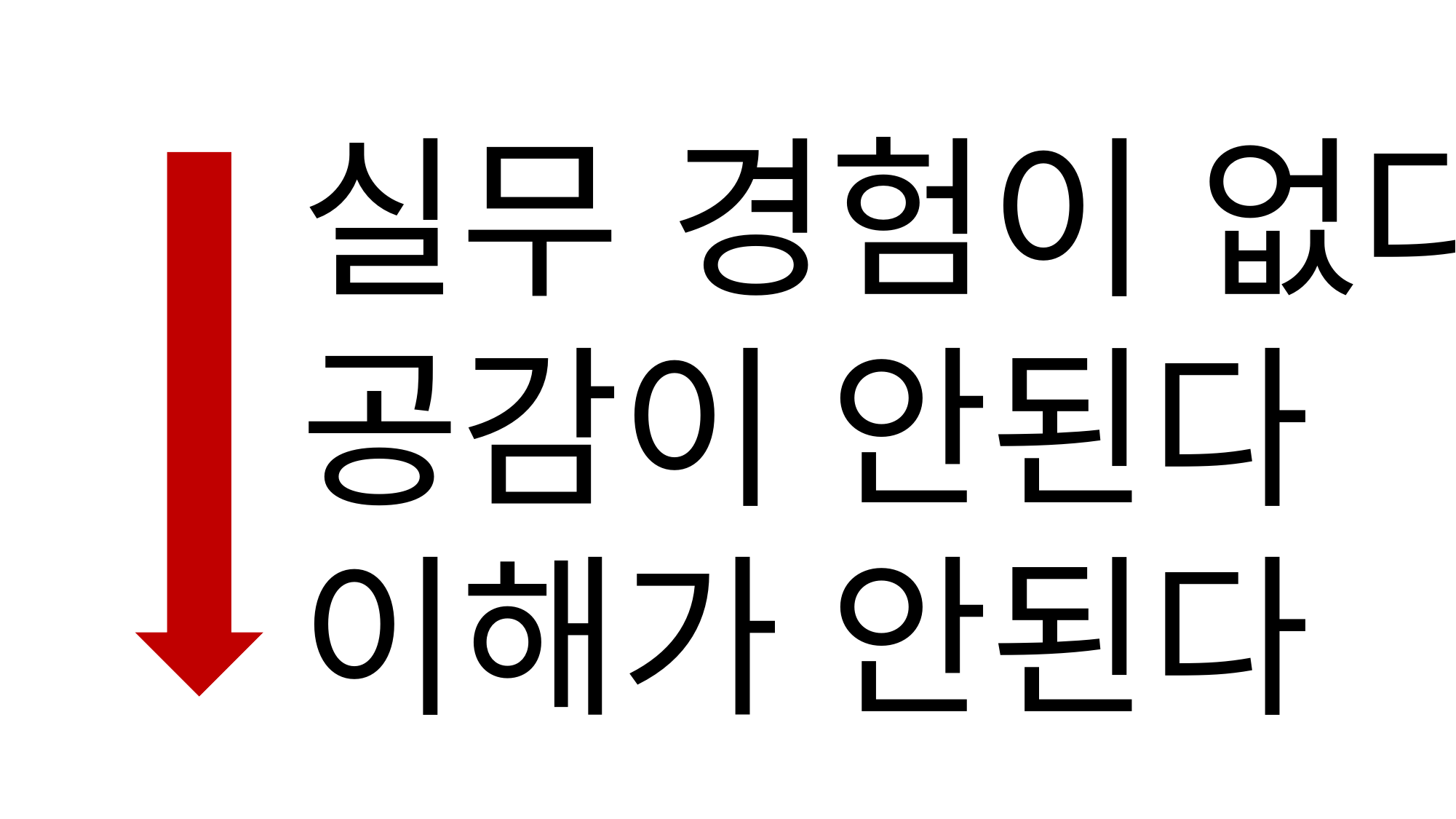

# 실무 경험이 없다 공감이 안된다 이해가 안된다